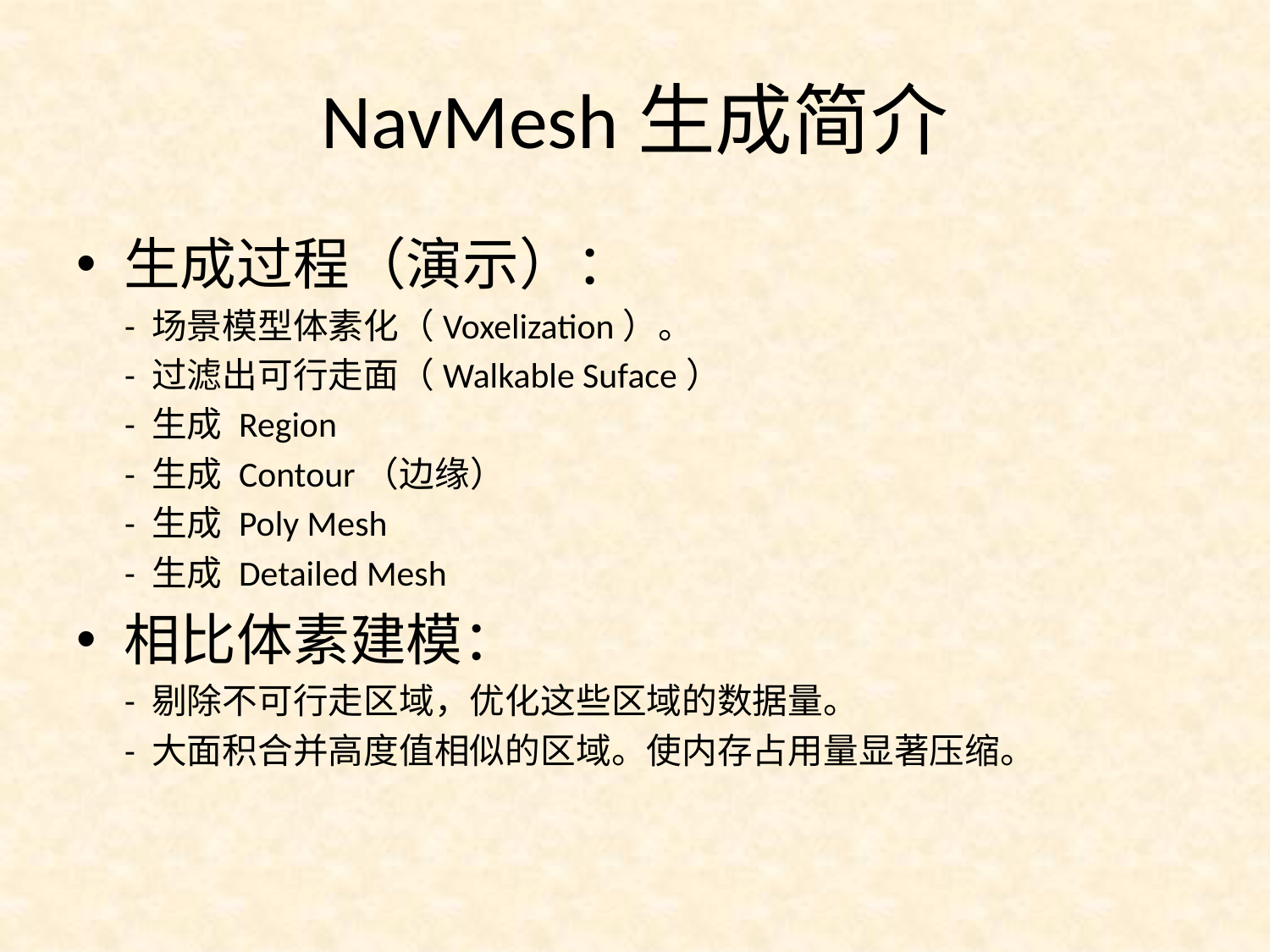

# NavMesh生成简介
生成过程（演示）：
      - 场景模型体素化（Voxelization）。
      - 过滤出可行走面（Walkable Suface）
      - 生成 Region
      - 生成 Contour（边缘）
      - 生成 Poly Mesh
      - 生成 Detailed Mesh
相比体素建模：
      - 剔除不可行走区域，优化这些区域的数据量。
      - 大面积合并高度值相似的区域。使内存占用量显著压缩。